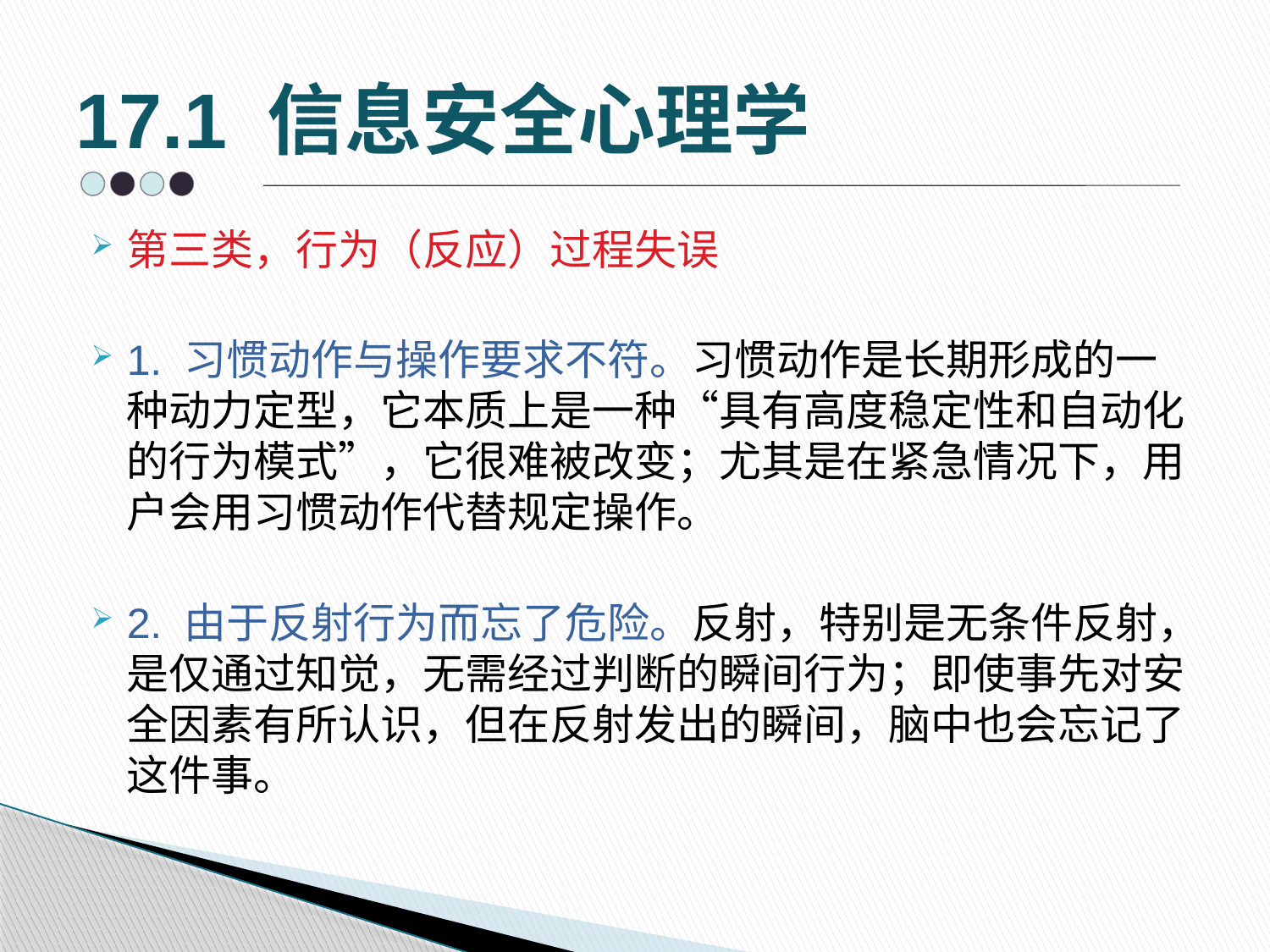

# 17.1 信息安全心理学

第三类，行为（反应）过程失误

1. 习惯动作与操作要求不符。习惯动作是长期形成的一种动力定型，它本质上是一种“具有高度稳定性和自动化的行为模式”，它很难被改变；尤其是在紧急情况下，用户会用习惯动作代替规定操作。

2. 由于反射行为而忘了危险。反射，特别是无条件反射，是仅通过知觉，无需经过判断的瞬间行为；即使事先对安全因素有所认识，但在反射发出的瞬间，脑中也会忘记了这件事。